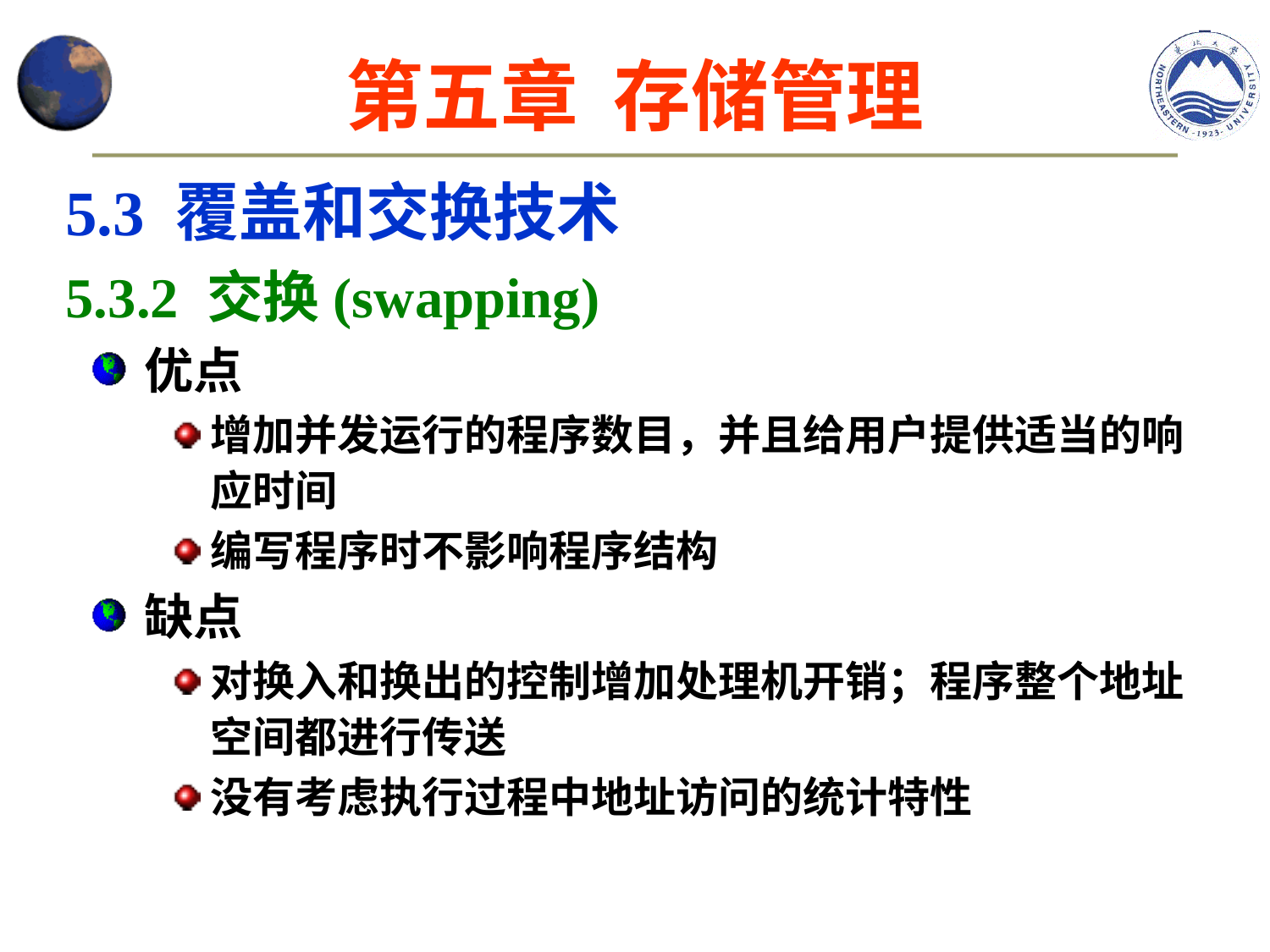

第五章  存储管理
5.3 覆盖和交换技术
5.3.2 交换(swapping)
优点
增加并发运行的程序数目，并且给用户提供适当的响应时间
编写程序时不影响程序结构
缺点
对换入和换出的控制增加处理机开销；程序整个地址空间都进行传送
没有考虑执行过程中地址访问的统计特性